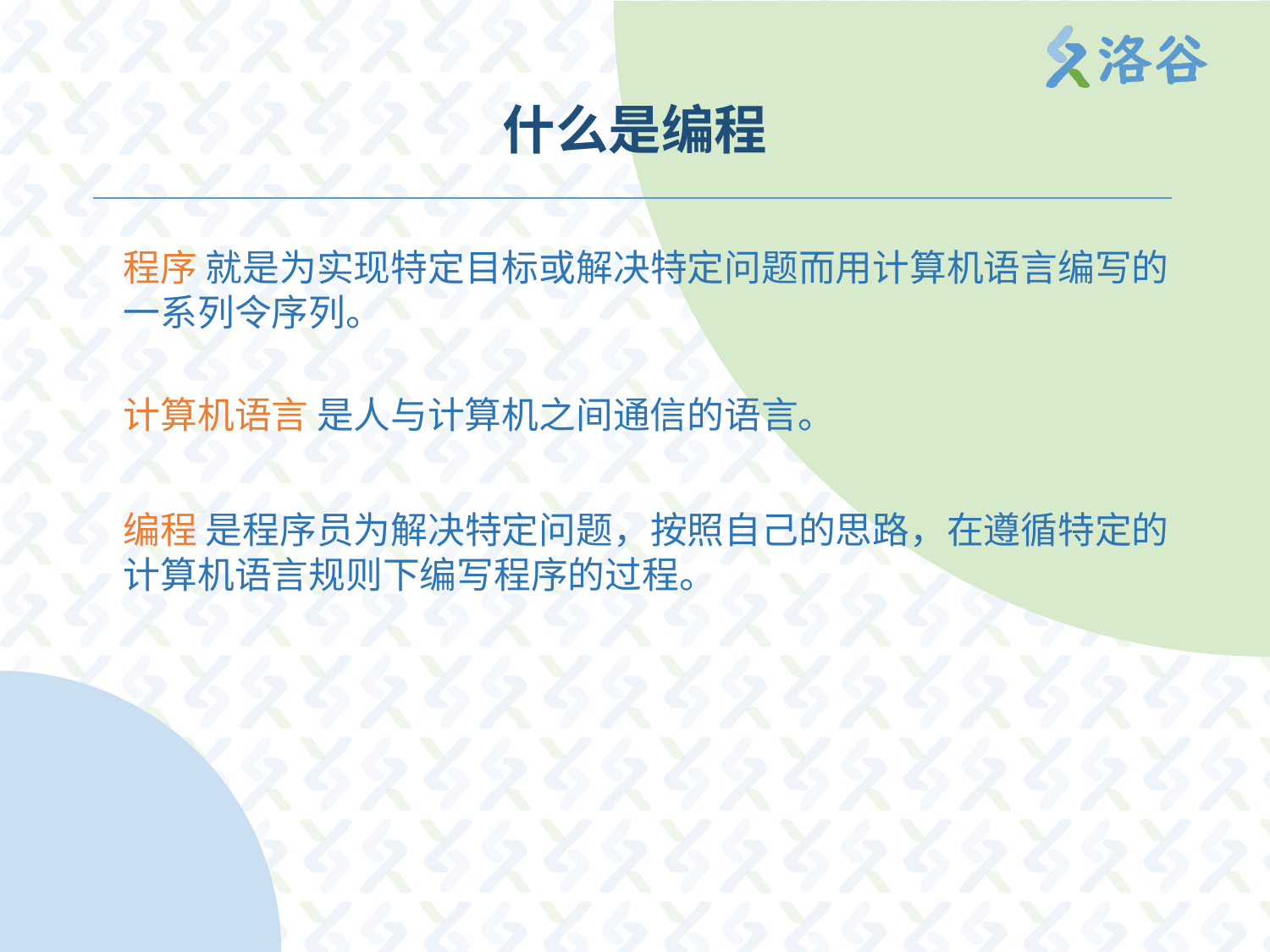

# 什么是编程
程序 就是为实现特定目标或解决特定问题而用计算机语言编写的一系列令序列。
计算机语言 是人与计算机之间通信的语言。

编程 是程序员为解决特定问题，按照自己的思路，在遵循特定的计算机语言规则下编写程序的过程。